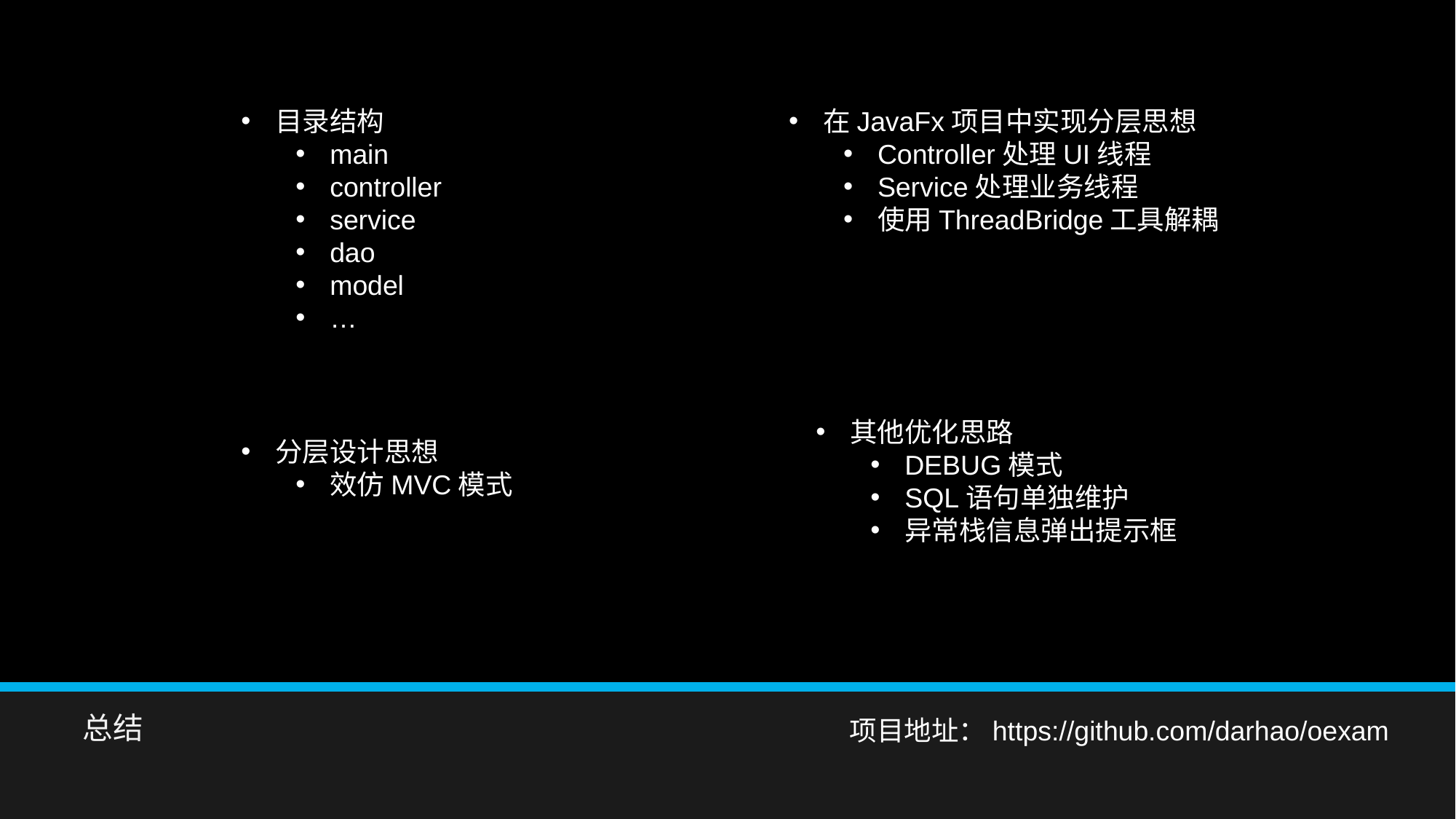

目录结构
main
controller
service
dao
model
…

在JavaFx项目中实现分层思想
Controller处理UI线程
Service处理业务线程
使用ThreadBridge工具解耦
其他优化思路
DEBUG模式
SQL语句单独维护
异常栈信息弹出提示框
分层设计思想
效仿MVC模式
总结
项目地址：https://github.com/darhao/oexam